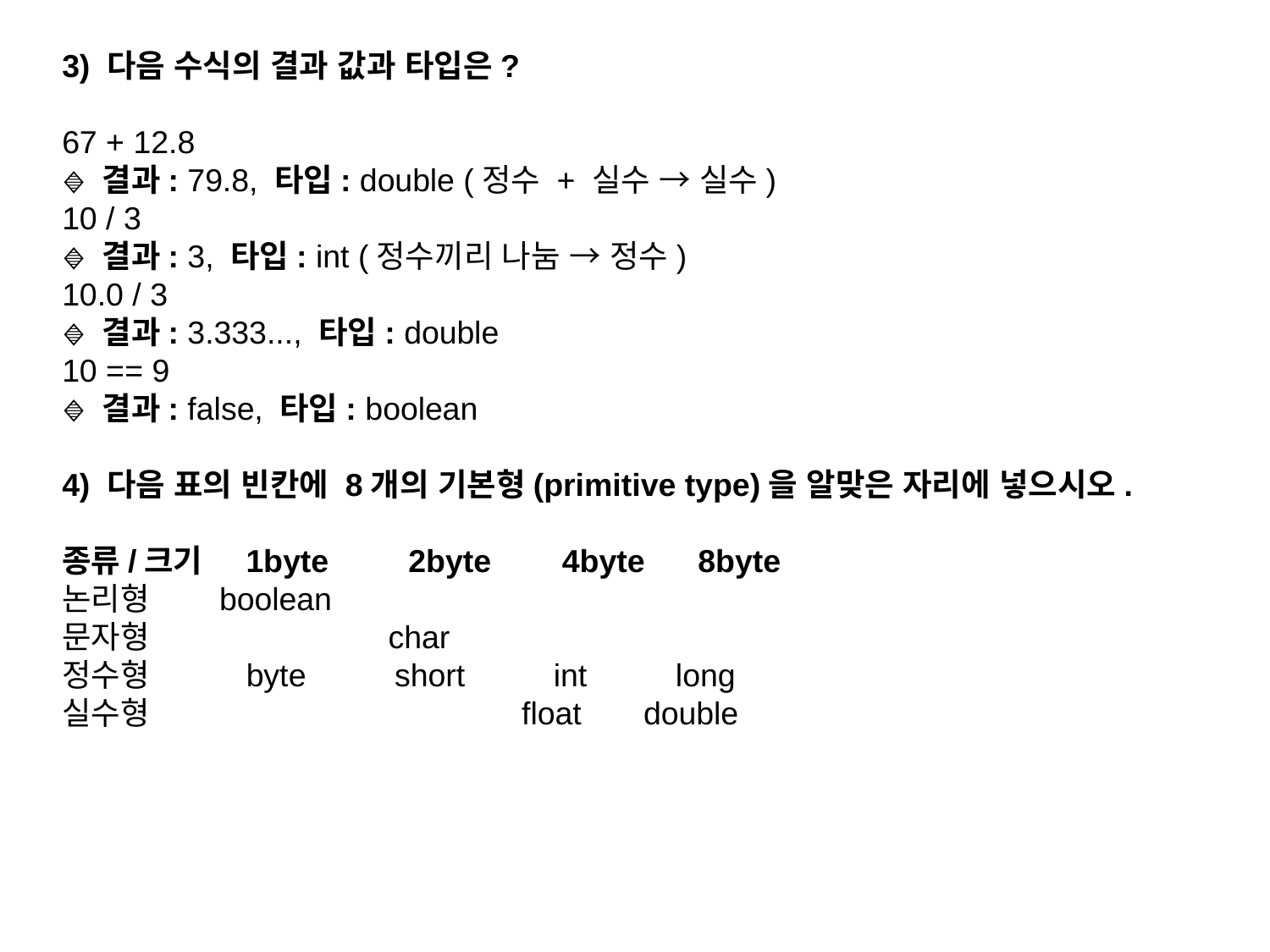

3) 다음 수식의 결과 값과 타입은?

67 + 12.8
🔹 결과: 79.8, 타입: double (정수 + 실수 → 실수)
10 / 3
🔹 결과: 3, 타입: int (정수끼리 나눔 → 정수)
10.0 / 3
🔹 결과: 3.333..., 타입: double
10 == 9
🔹 결과: false, 타입: boolean

4) 다음 표의 빈칸에 8개의 기본형(primitive type)을 알맞은 자리에 넣으시오.

종류/크기    1byte         2byte        4byte      8byte
논리형       boolean
문자형                          char
정수형          byte          short          int          long
실수형                                         float       double